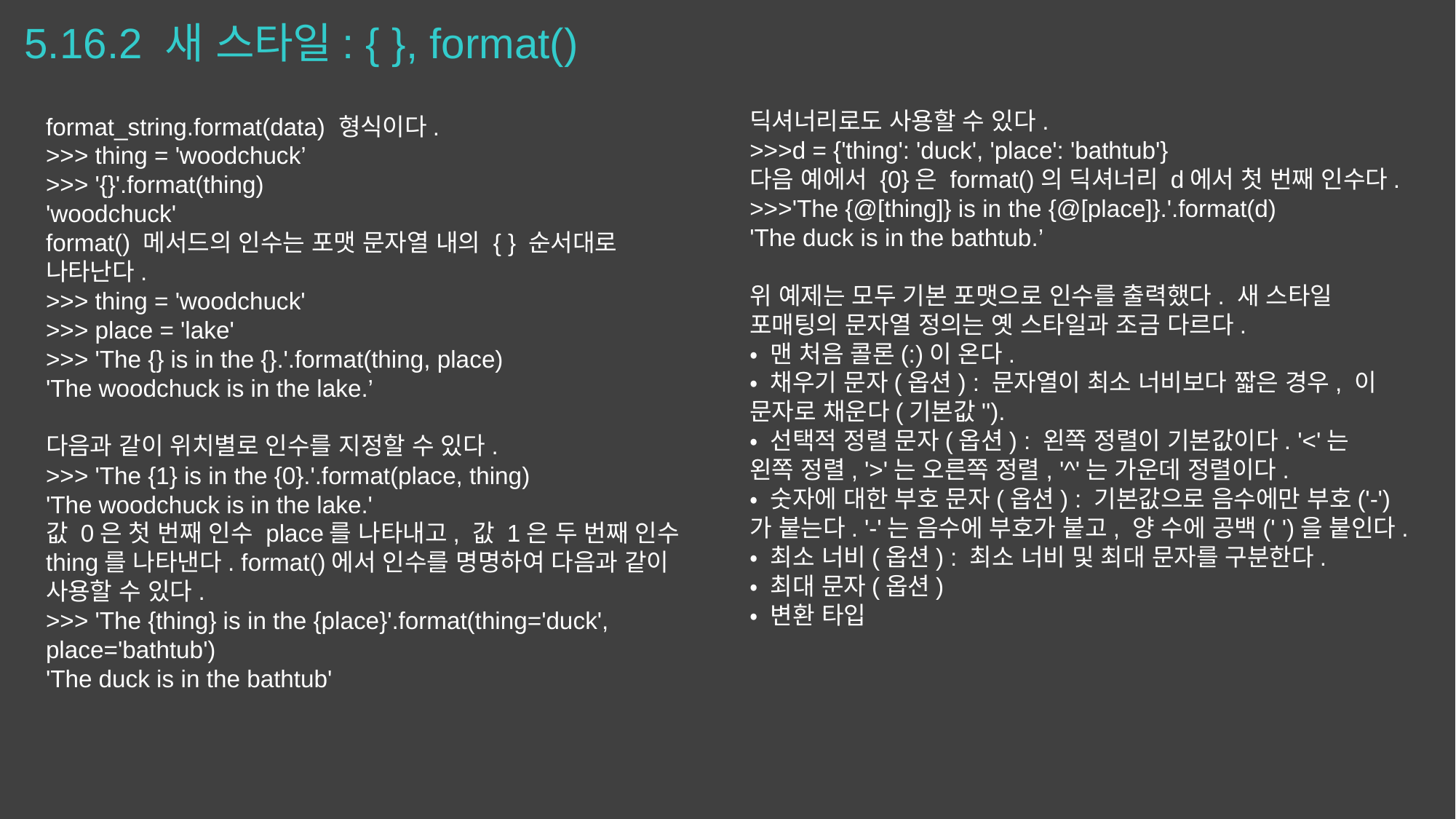

# 5.16.2 새 스타일: { }, format()
딕셔너리로도 사용할 수 있다.
>>>d = {'thing': 'duck', 'place': 'bathtub'}
다음 예에서 {0}은 format()의 딕셔너리 d에서 첫 번째 인수다.
>>>'The {@[thing]} is in the {@[place]}.'.format(d)
'The duck is in the bathtub.’

위 예제는 모두 기본 포맷으로 인수를 출력했다. 새 스타일 포매팅의 문자열 정의는 옛 스타일과 조금 다르다.
• 맨 처음 콜론(:)이 온다.
• 채우기 문자(옵션) : 문자열이 최소 너비보다 짧은 경우, 이 문자로 채운다(기본값'').
• 선택적 정렬 문자(옵션) : 왼쪽 정렬이 기본값이다. '<'는 왼쪽 정렬, '>'는 오른쪽 정렬, '^'는 가운데 정렬이다.
• 숫자에 대한 부호 문자(옵션) : 기본값으로 음수에만 부호('-')가 붙는다. '-'는 음수에 부호가 붙고, 양 수에 공백(' ')을 붙인다.
• 최소 너비(옵션) : 최소 너비 및 최대 문자를 구분한다.
• 최대 문자(옵션)
• 변환 타입
format_string.format(data) 형식이다.
>>> thing = 'woodchuck’
>>> '{}'.format(thing)
'woodchuck'
format() 메서드의 인수는 포맷 문자열 내의 { } 순서대로 나타난다.
>>> thing = 'woodchuck'
>>> place = 'lake'
>>> 'The {} is in the {}.'.format(thing, place)
'The woodchuck is in the lake.’

다음과 같이 위치별로 인수를 지정할 수 있다.
>>> 'The {1} is in the {0}.'.format(place, thing)
'The woodchuck is in the lake.'
값 0은 첫 번째 인수 place를 나타내고, 값 1은 두 번째 인수 thing를 나타낸다. format()에서 인수를 명명하여 다음과 같이 사용할 수 있다.
>>> 'The {thing} is in the {place}'.format(thing='duck', place='bathtub')
'The duck is in the bathtub'